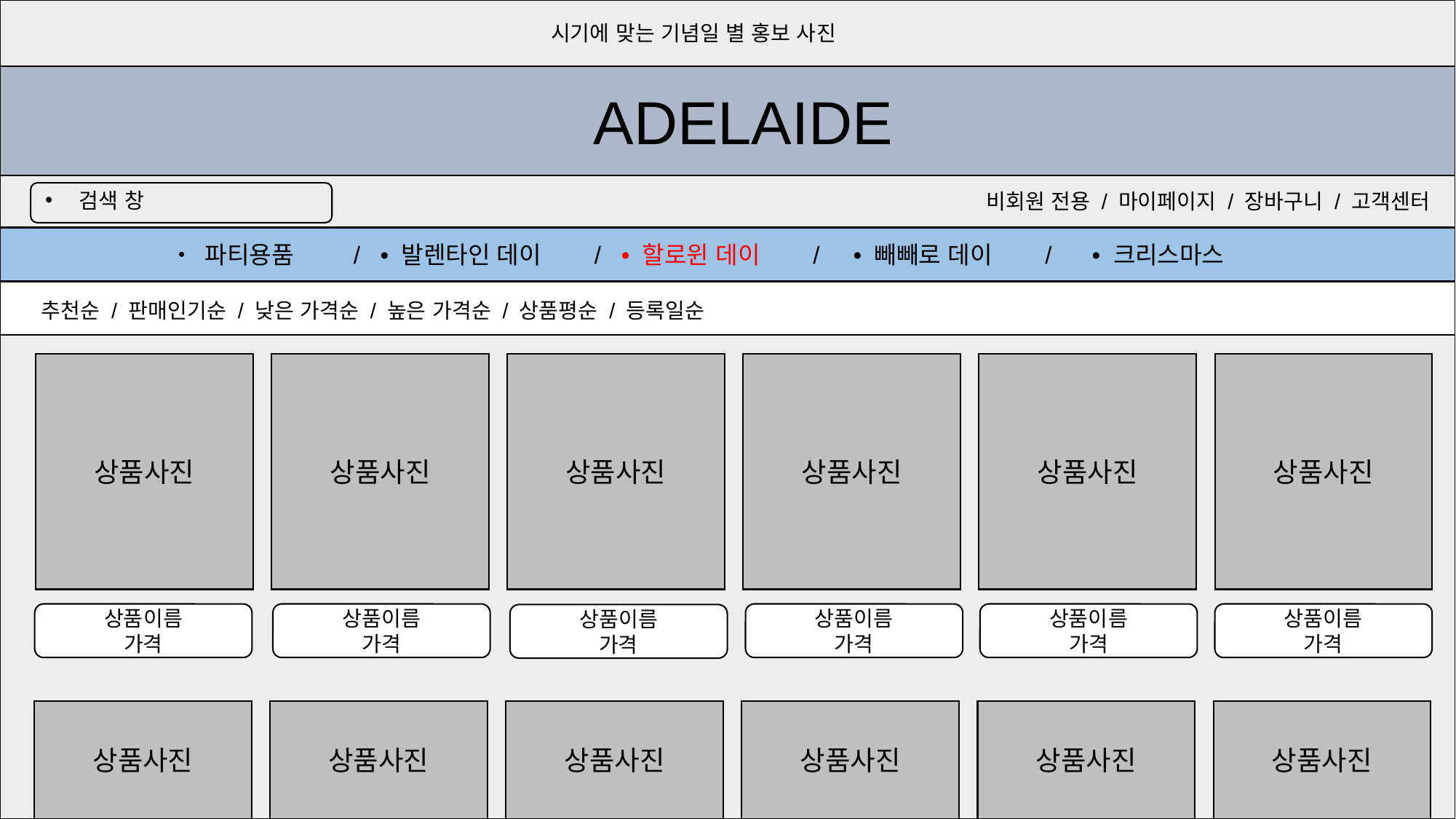

시기에 맞는 기념일 별 홍보 사진
ADELAIDE

검색 창

비회원 전용 / 마이페이지 / 장바구니 / 고객센터

• 파티용품        /   • 발렌타인 데이       /   • 할로윈 데이       /     • 빼빼로 데이       /      • 크리스마스

추천순 / 판매인기순 / 낮은 가격순 / 높은 가격순 / 상품평순 / 등록일순
상품사진
상품사진
상품사진
상품사진
상품사진
상품사진
상품이름
가격
상품이름
가격
상품이름
가격
상품이름
가격
상품이름
가격
상품이름
가격
상품사진
상품사진
상품사진
상품사진
상품사진
상품사진